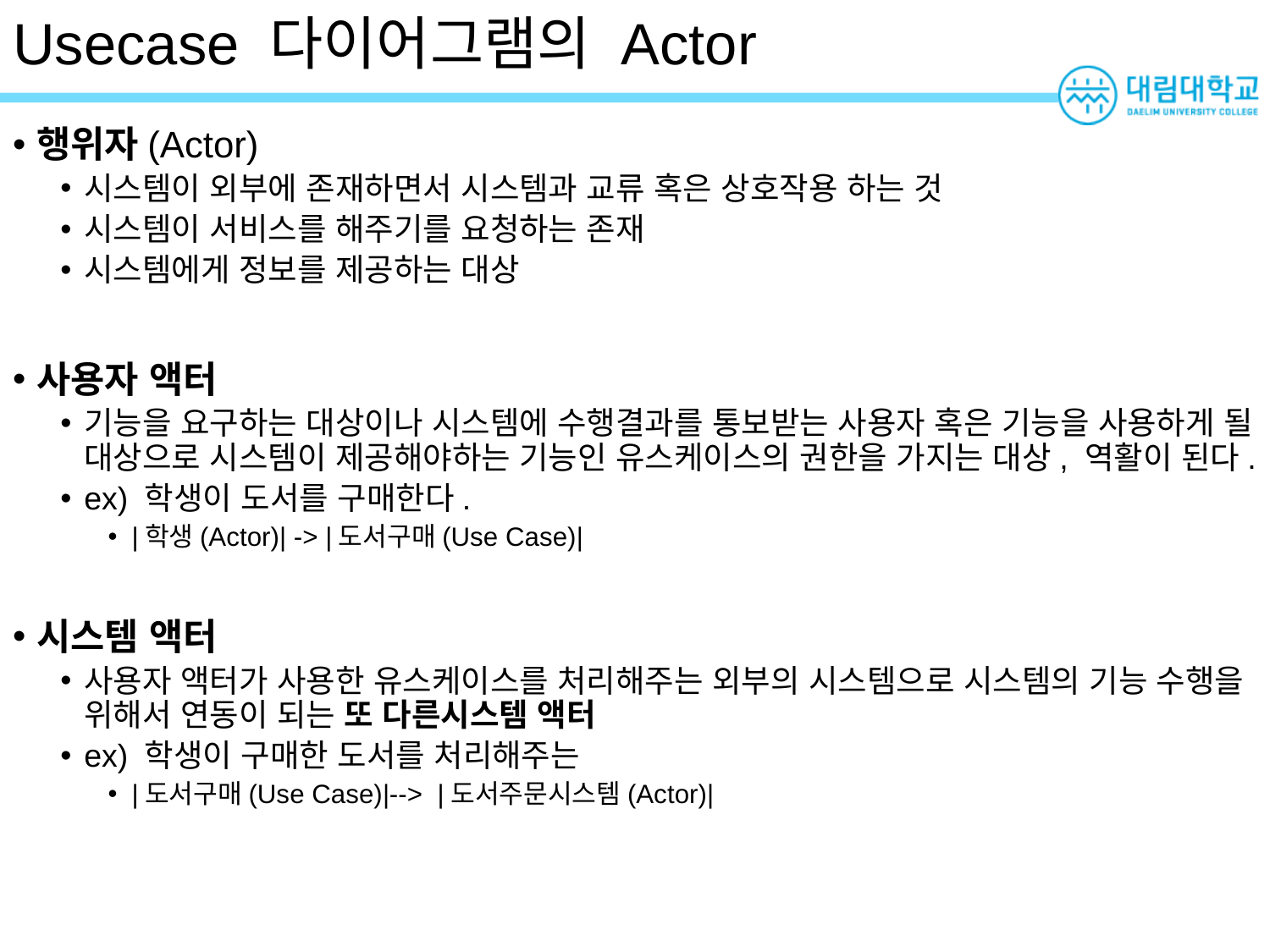

# Usecase 다이어그램의 Actor
행위자(Actor)
시스템이 외부에 존재하면서 시스템과 교류 혹은 상호작용 하는 것
시스템이 서비스를 해주기를 요청하는 존재
시스템에게 정보를 제공하는 대상

사용자 액터
기능을 요구하는 대상이나 시스템에 수행결과를 통보받는 사용자 혹은 기능을 사용하게 될 대상으로 시스템이 제공해야하는 기능인 유스케이스의 권한을 가지는 대상, 역활이 된다.
ex) 학생이 도서를 구매한다.
|학생(Actor)| -> |도서구매(Use Case)|

시스템 액터
사용자 액터가 사용한 유스케이스를 처리해주는 외부의 시스템으로 시스템의 기능 수행을 위해서 연동이 되는 또 다른시스템 액터
ex) 학생이 구매한 도서를 처리해주는
|도서구매(Use Case)|-->  |도서주문시스템(Actor)|